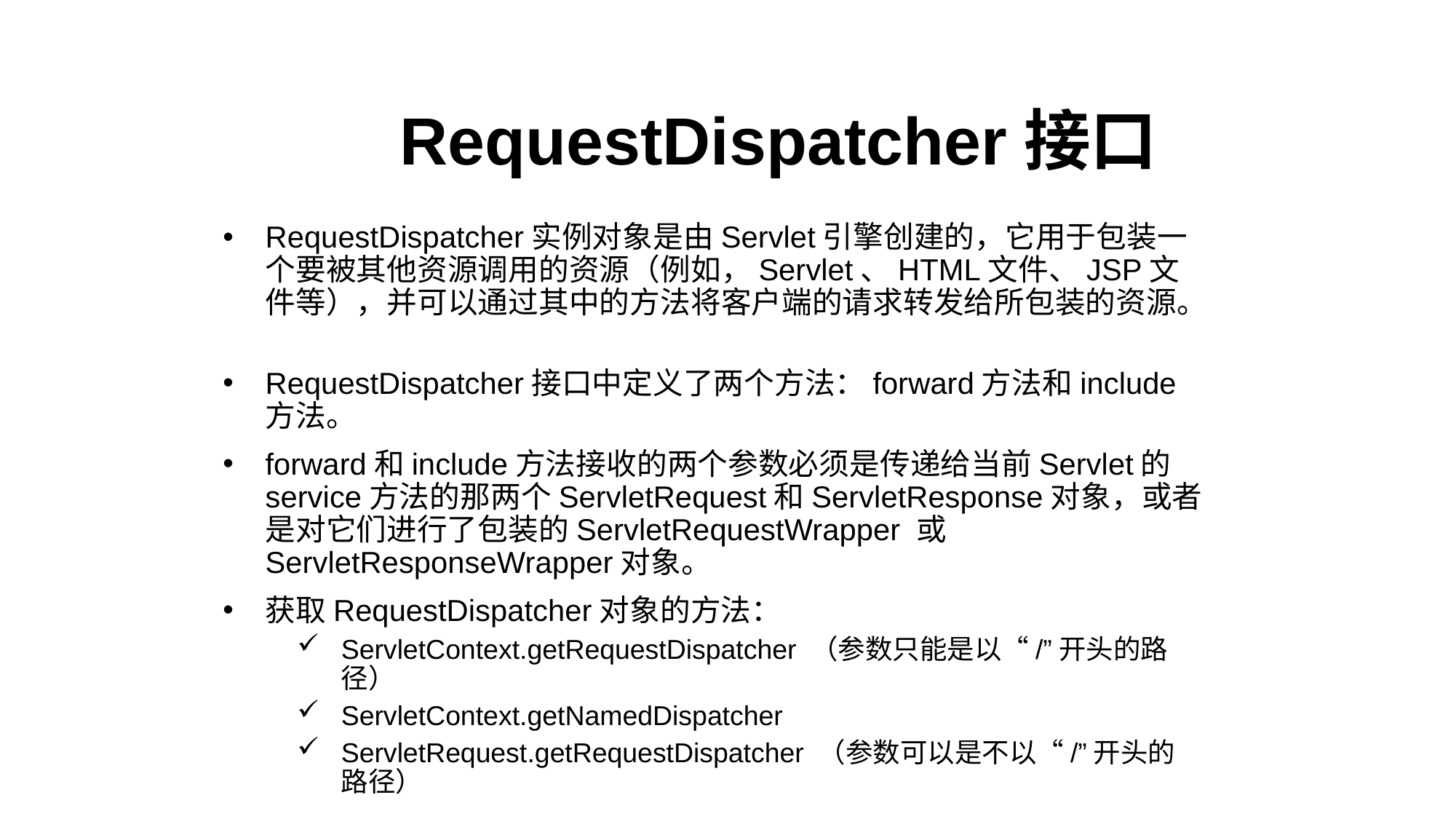

# RequestDispatcher接口
RequestDispatcher实例对象是由Servlet引擎创建的，它用于包装一个要被其他资源调用的资源（例如，Servlet、HTML文件、JSP文件等），并可以通过其中的方法将客户端的请求转发给所包装的资源。
RequestDispatcher接口中定义了两个方法：forward方法和include方法。
forward和include方法接收的两个参数必须是传递给当前Servlet的service方法的那两个ServletRequest和ServletResponse对象，或者是对它们进行了包装的ServletRequestWrapper 或ServletResponseWrapper对象。
获取RequestDispatcher对象的方法：
ServletContext.getRequestDispatcher （参数只能是以“/”开头的路径）
ServletContext.getNamedDispatcher
ServletRequest.getRequestDispatcher （参数可以是不以“/”开头的路径）